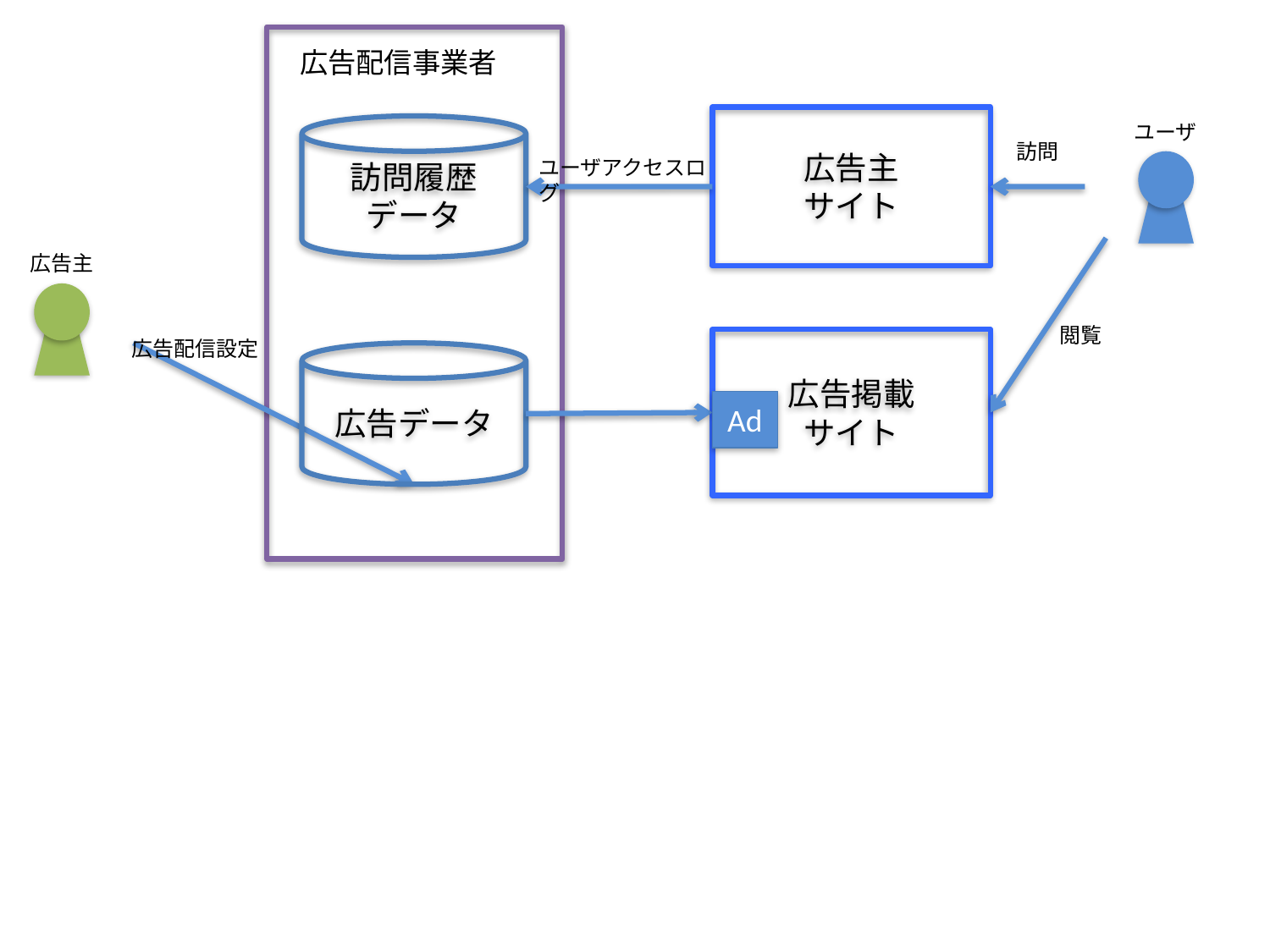

広告配信事業者
広告主
サイト
ユーザ
訪問履歴
データ
訪問
ユーザアクセスログ

広告主

閲覧
広告配信設定
広告掲載
サイト
広告データ
Ad